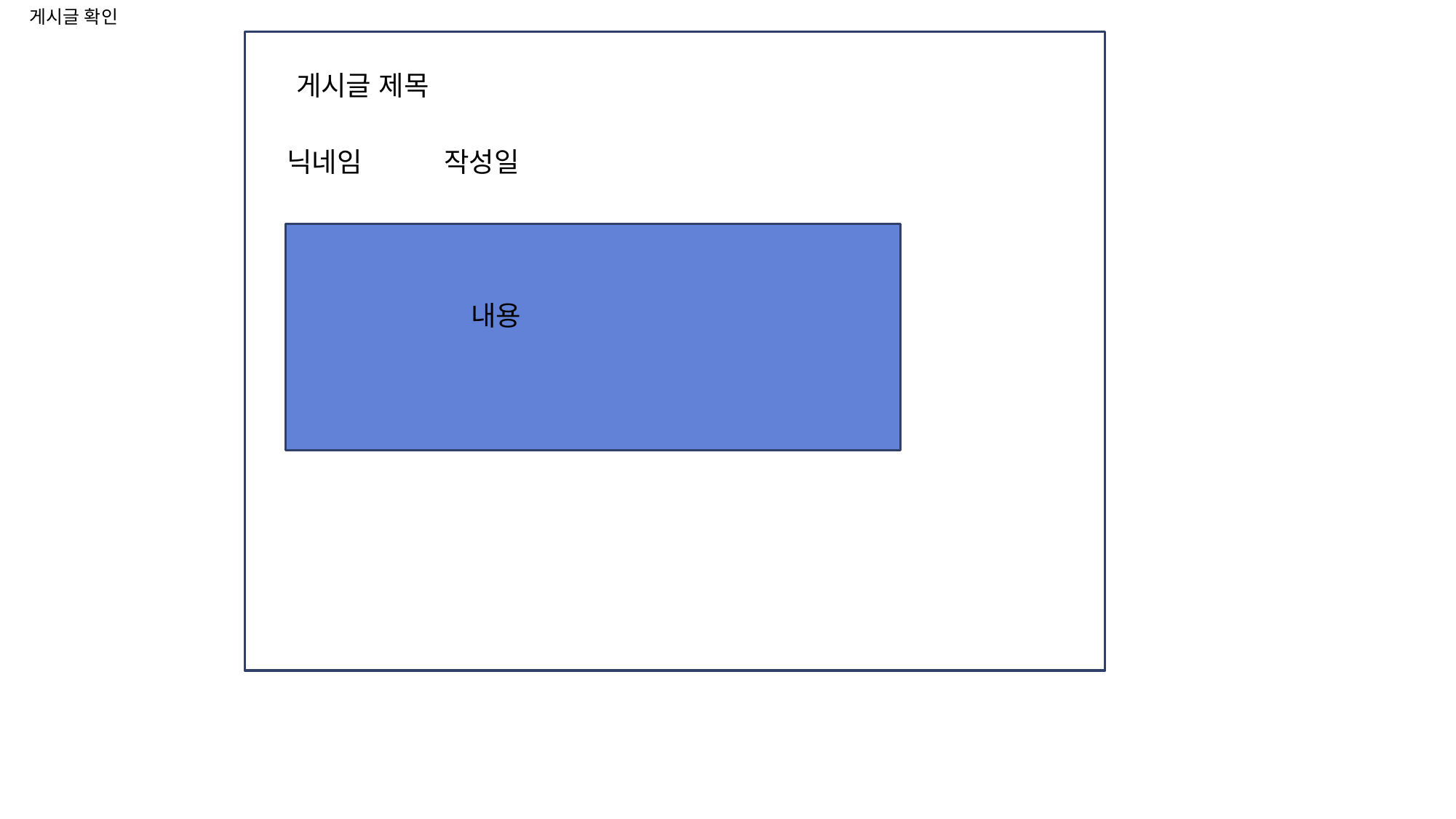

게시글 확인

게시글 제목
닉네임
작성일

내용